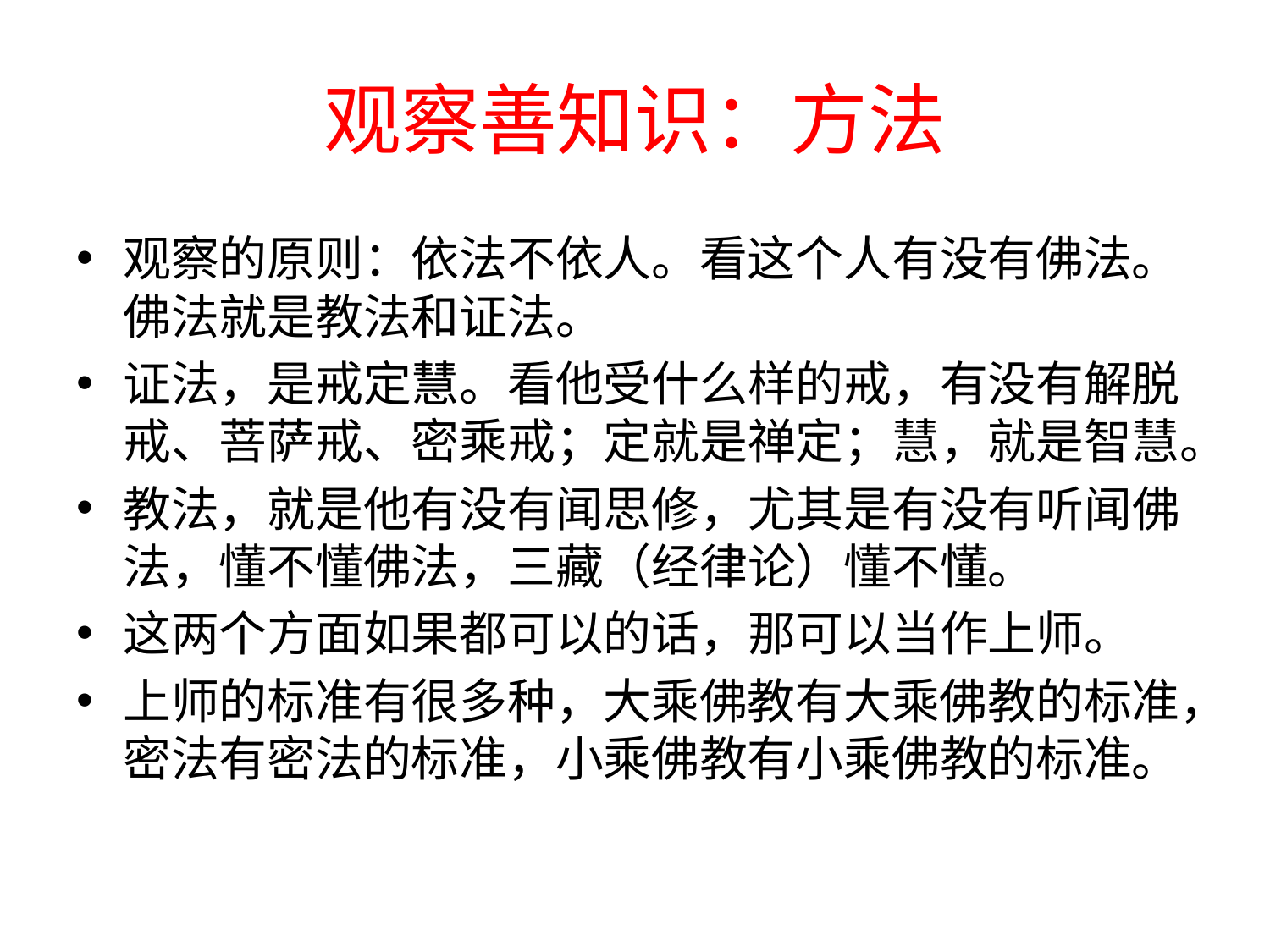

# 观察善知识：方法
观察的原则：依法不依人。看这个人有没有佛法。佛法就是教法和证法。
证法，是戒定慧。看他受什么样的戒，有没有解脱戒、菩萨戒、密乘戒；定就是禅定；慧，就是智慧。
教法，就是他有没有闻思修，尤其是有没有听闻佛法，懂不懂佛法，三藏（经律论）懂不懂。
这两个方面如果都可以的话，那可以当作上师。
上师的标准有很多种，大乘佛教有大乘佛教的标准，密法有密法的标准，小乘佛教有小乘佛教的标准。